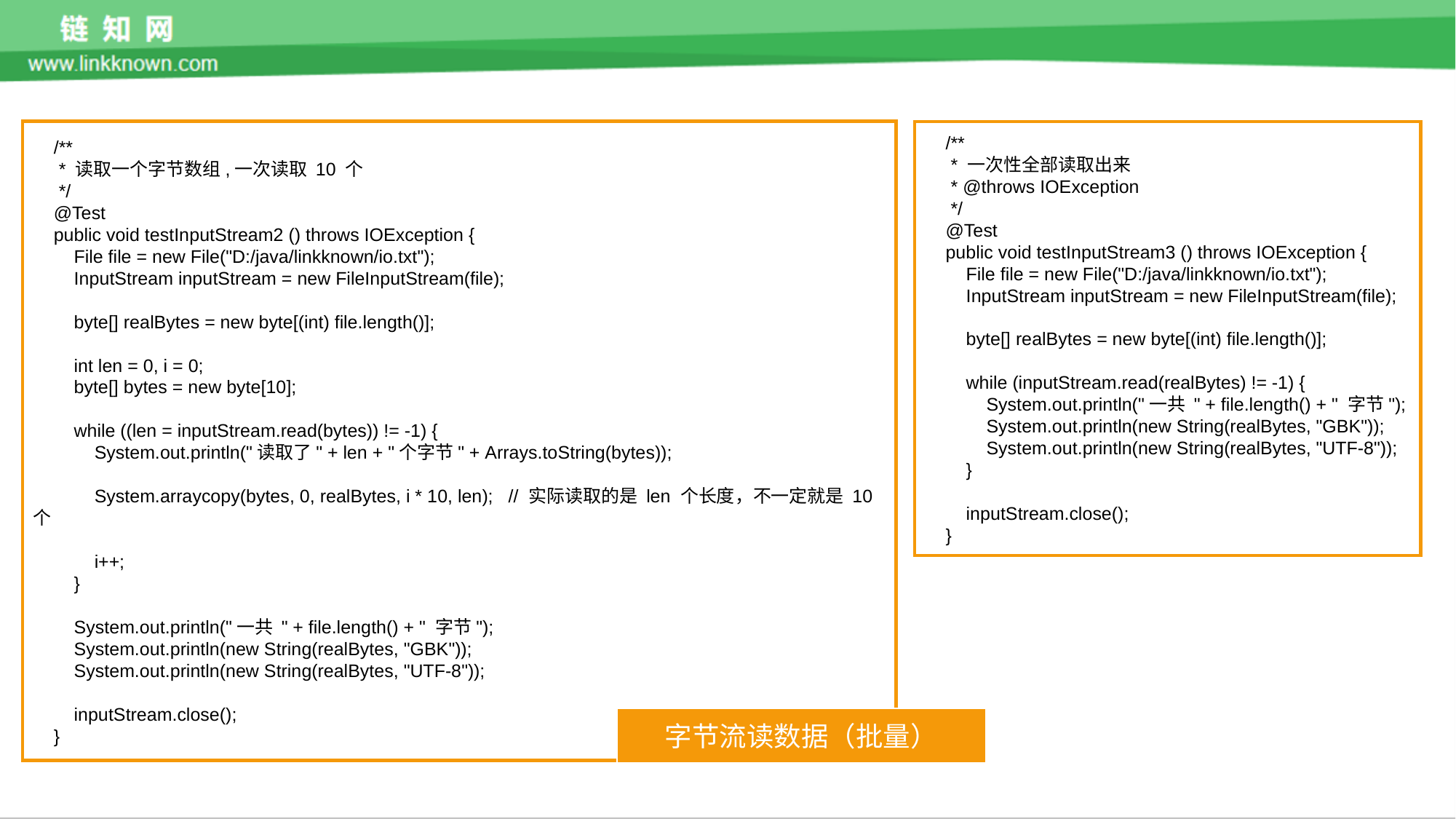

/**
     * 读取一个字节数组,一次读取 10 个
     */
    @Test
    public void testInputStream2 () throws IOException {
        File file = new File("D:/java/linkknown/io.txt");
        InputStream inputStream = new FileInputStream(file);

        byte[] realBytes = new byte[(int) file.length()];

        int len = 0, i = 0;
        byte[] bytes = new byte[10];

        while ((len = inputStream.read(bytes)) != -1) {
            System.out.println("读取了" + len + "个字节" + Arrays.toString(bytes));

            System.arraycopy(bytes, 0, realBytes, i * 10, len);   // 实际读取的是 len 个长度，不一定就是 10 个

            i++;
        }

        System.out.println("一共 " + file.length() + " 字节");
        System.out.println(new String(realBytes, "GBK"));
        System.out.println(new String(realBytes, "UTF-8"));

        inputStream.close();
    }
    /**
     * 一次性全部读取出来
     * @throws IOException
     */
    @Test
    public void testInputStream3 () throws IOException {
        File file = new File("D:/java/linkknown/io.txt");
        InputStream inputStream = new FileInputStream(file);

        byte[] realBytes = new byte[(int) file.length()];

        while (inputStream.read(realBytes) != -1) {
            System.out.println("一共 " + file.length() + " 字节");
            System.out.println(new String(realBytes, "GBK"));
            System.out.println(new String(realBytes, "UTF-8"));
        }

        inputStream.close();
    }
字节流读数据（批量）